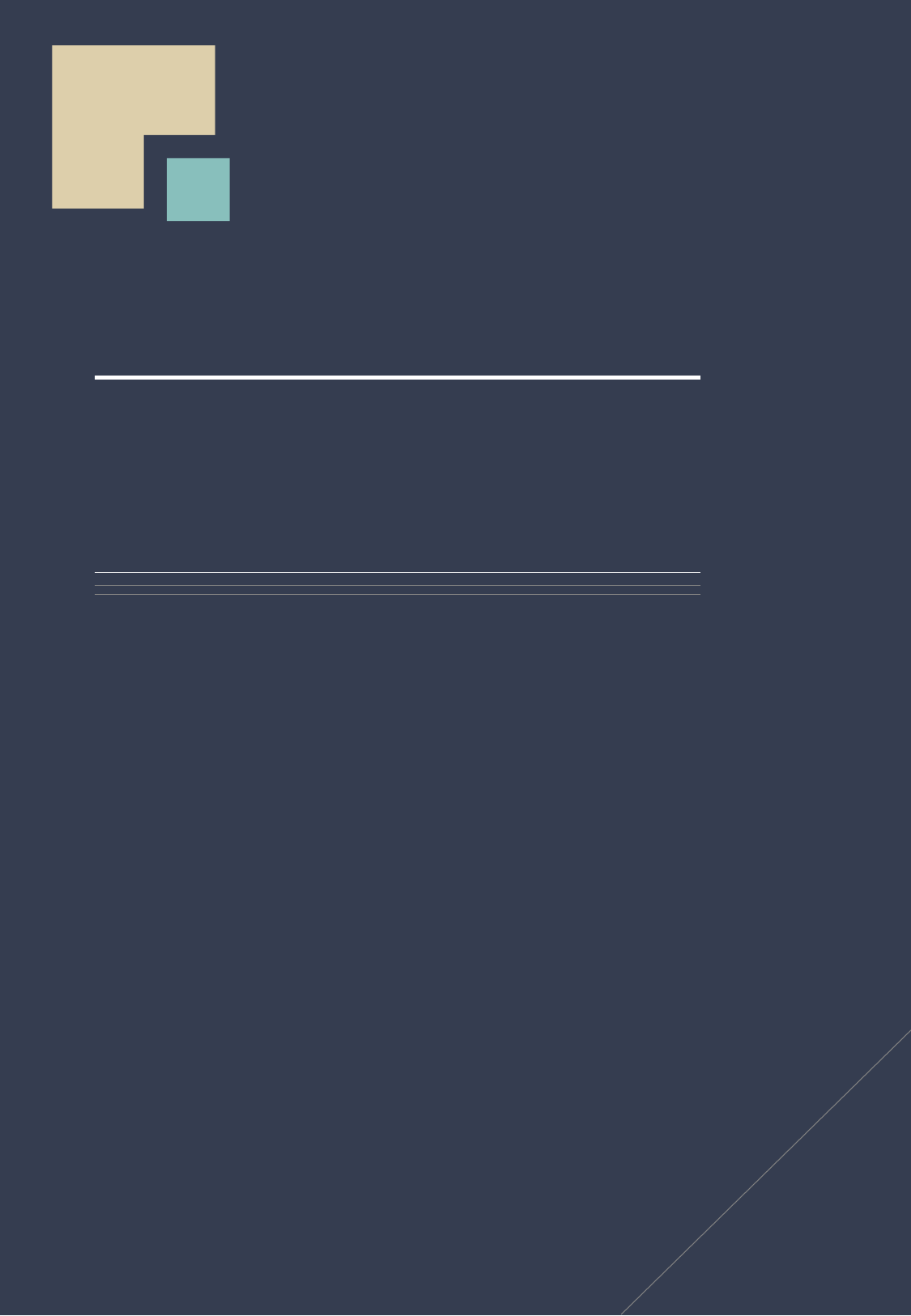

SW 페스티벌
육목 경진대회
AI Connect6 (육목)
유뇨윤효 팀
21700589 이찬효 & 21800741 최윤서